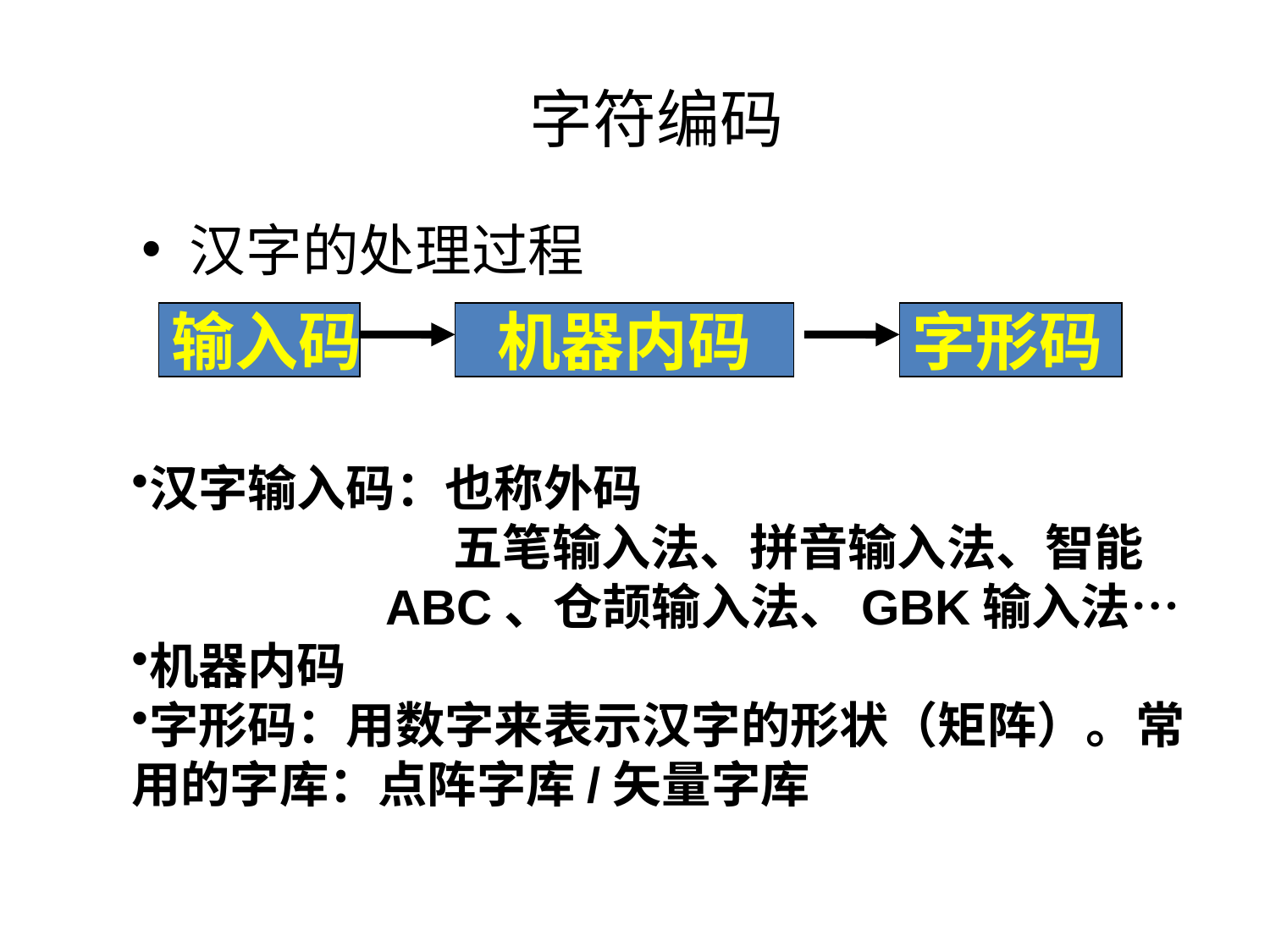

# 字符编码
汉字的处理过程

输入码
 机器内码
字形码

汉字输入码：也称外码
     五笔输入法、拼音输入法、智能ABC、仓颉输入法、GBK输入法…
机器内码
字形码：用数字来表示汉字的形状（矩阵）。常用的字库：点阵字库/矢量字库